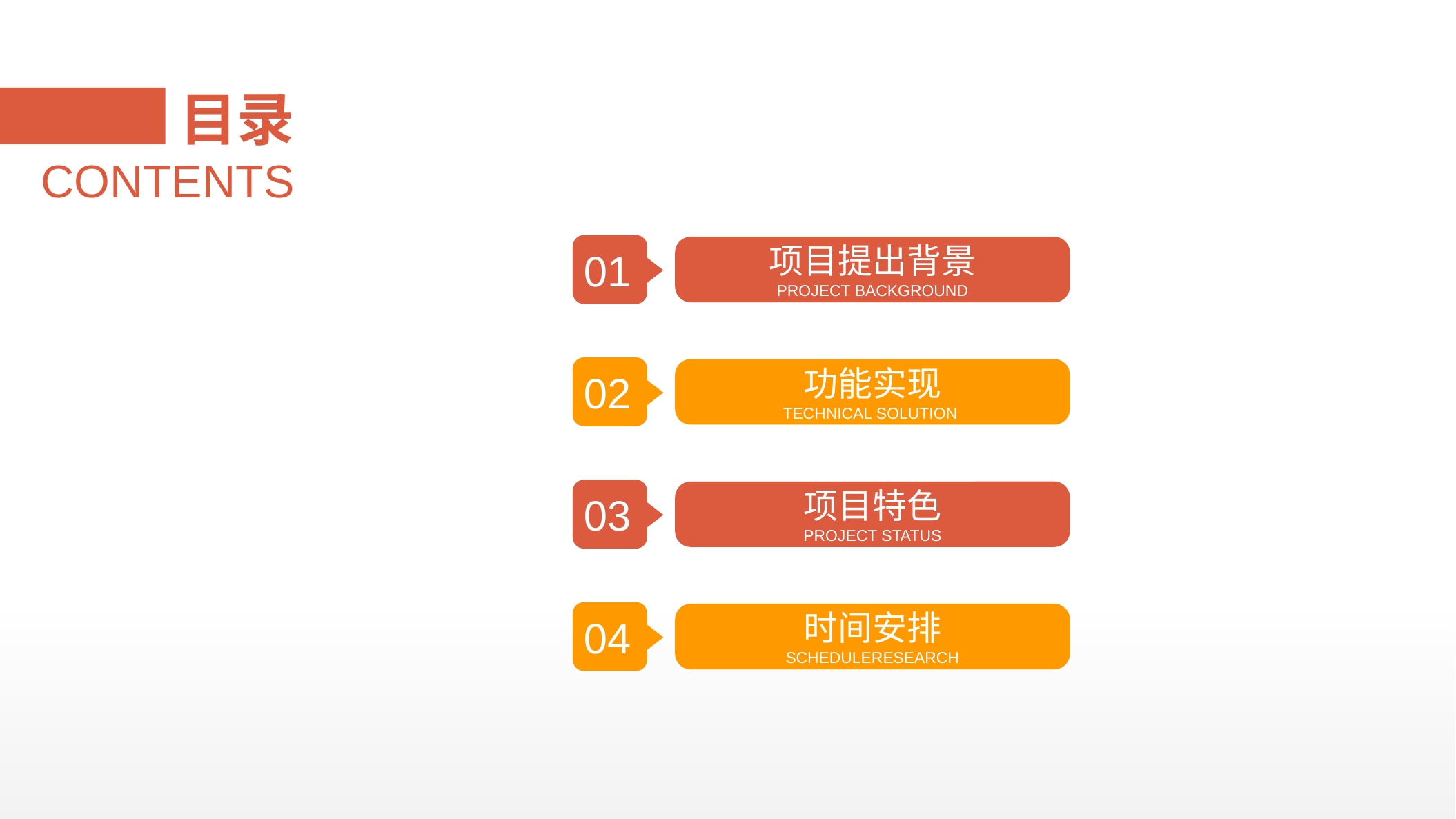

目录

CONTENTS
01
项目提出背景
PROJECT BACKGROUND
02
功能实现
TECHNICAL SOLUTION
03
项目特色
PROJECT STATUS
04
时间安排
SCHEDULERESEARCH